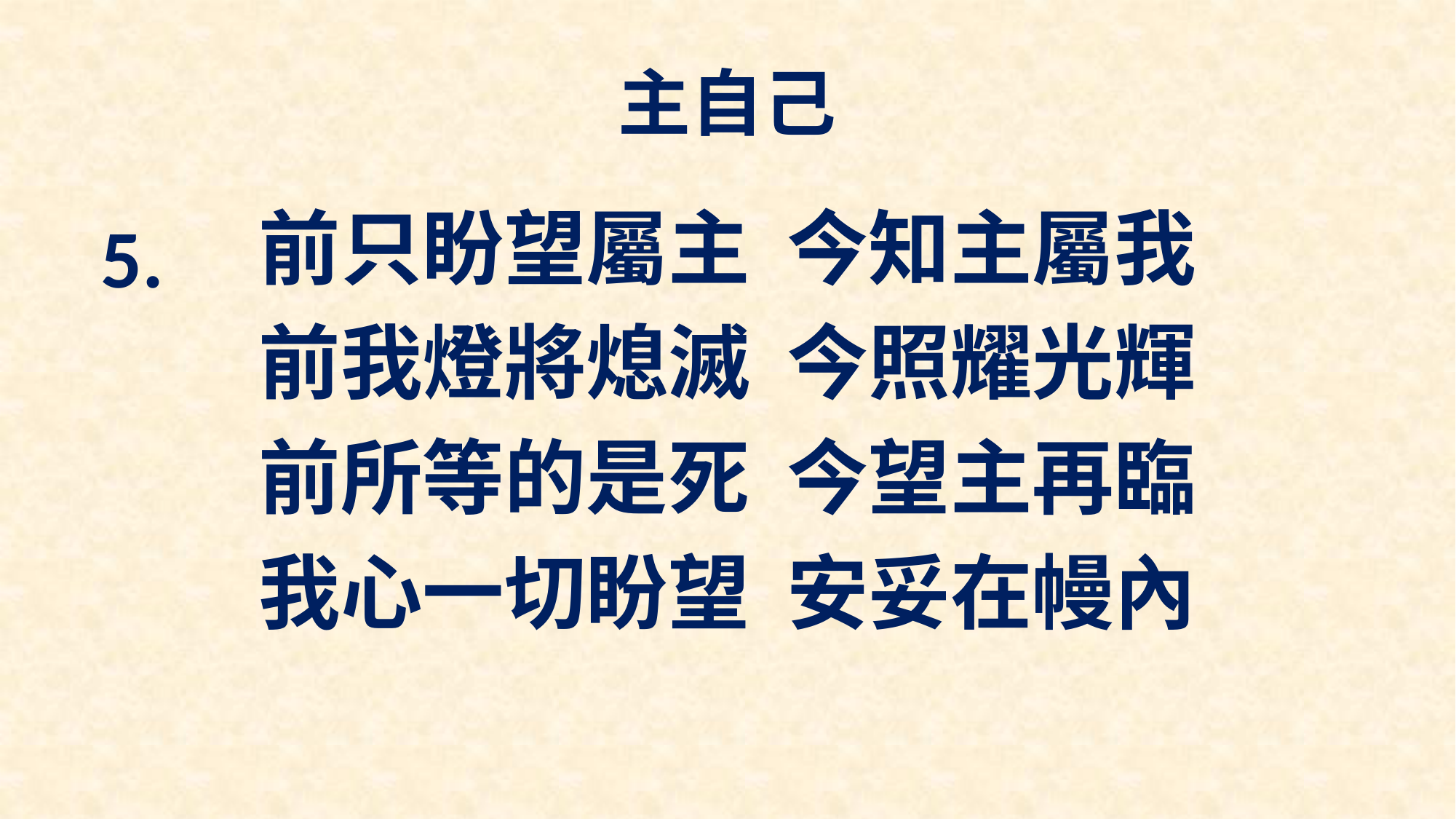

# 主自己
前只盼望屬主  今知主屬我
前我燈將熄滅  今照耀光輝
前所等的是死  今望主再臨
我心一切盼望  安妥在幔內
5.